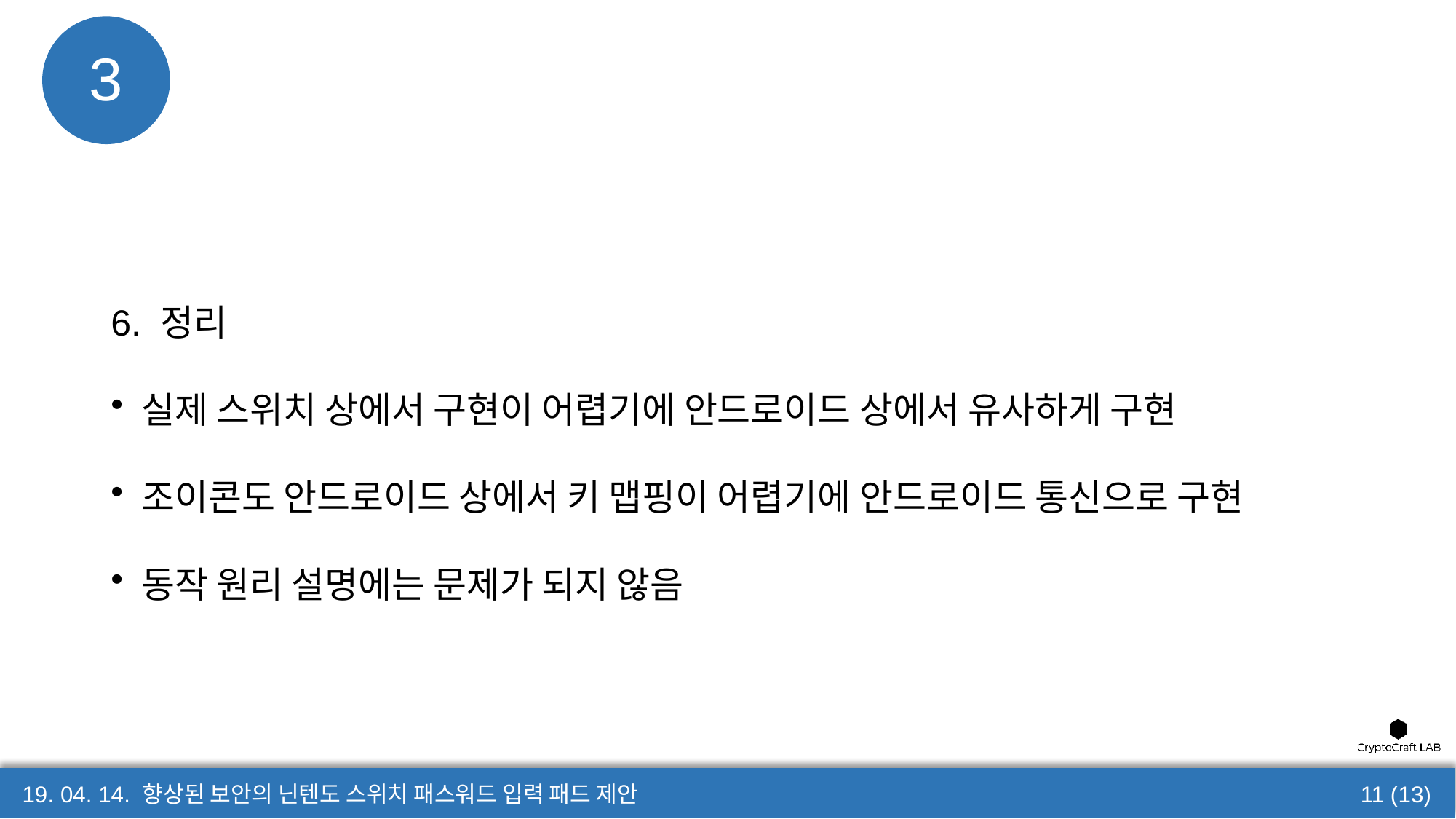

3
6. 정리
실제 스위치 상에서 구현이 어렵기에 안드로이드 상에서 유사하게 구현
조이콘도 안드로이드 상에서 키 맵핑이 어렵기에 안드로이드 통신으로 구현
동작 원리 설명에는 문제가 되지 않음